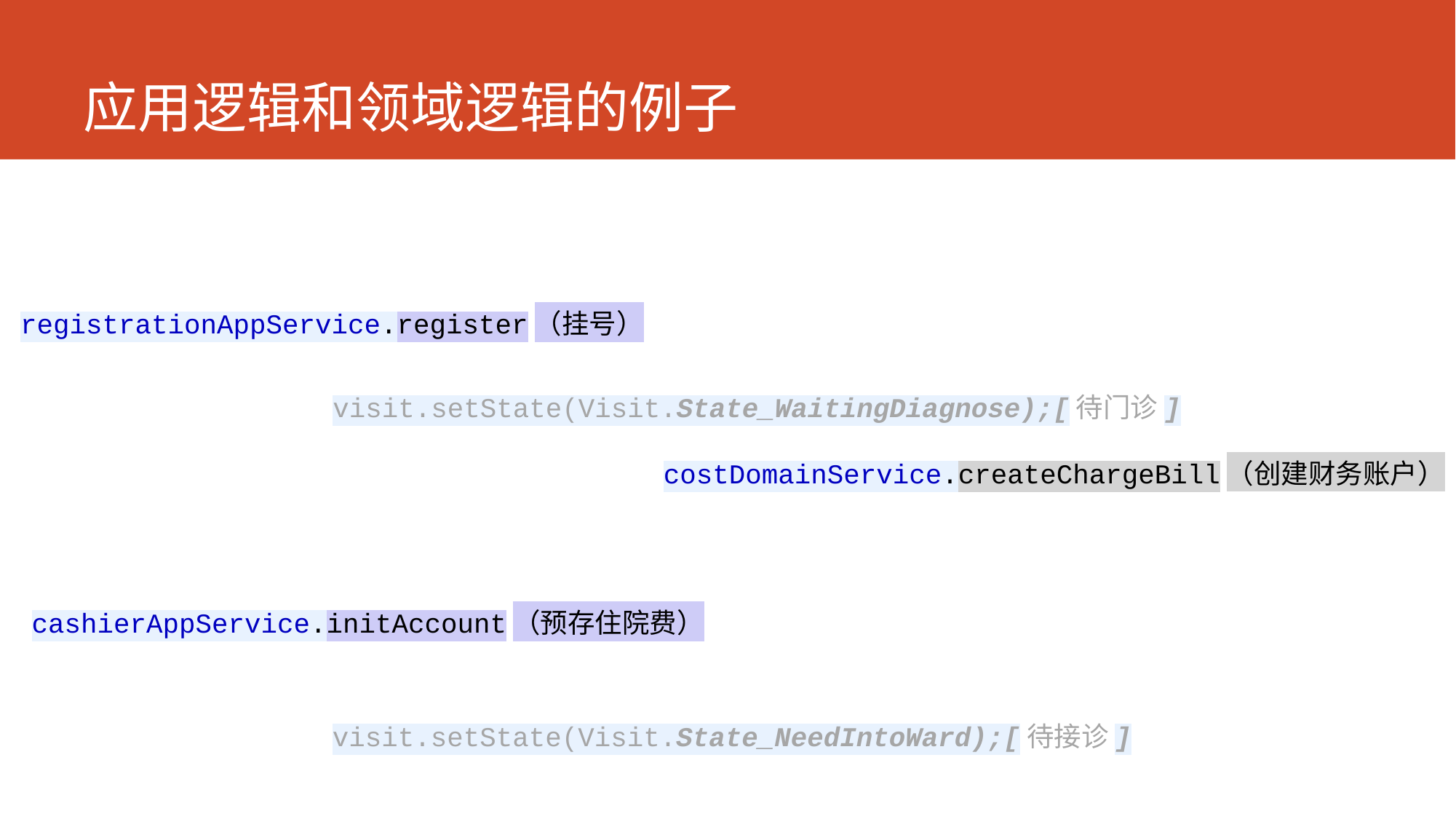

# 应用逻辑和领域逻辑的例子
registrationAppService.register（挂号）
visit.setState(Visit.State_WaitingDiagnose);[待门诊]
costDomainService.createChargeBill（创建财务账户）
cashierAppService.initAccount（预存住院费）
visit.setState(Visit.State_NeedIntoWard);[待接诊]